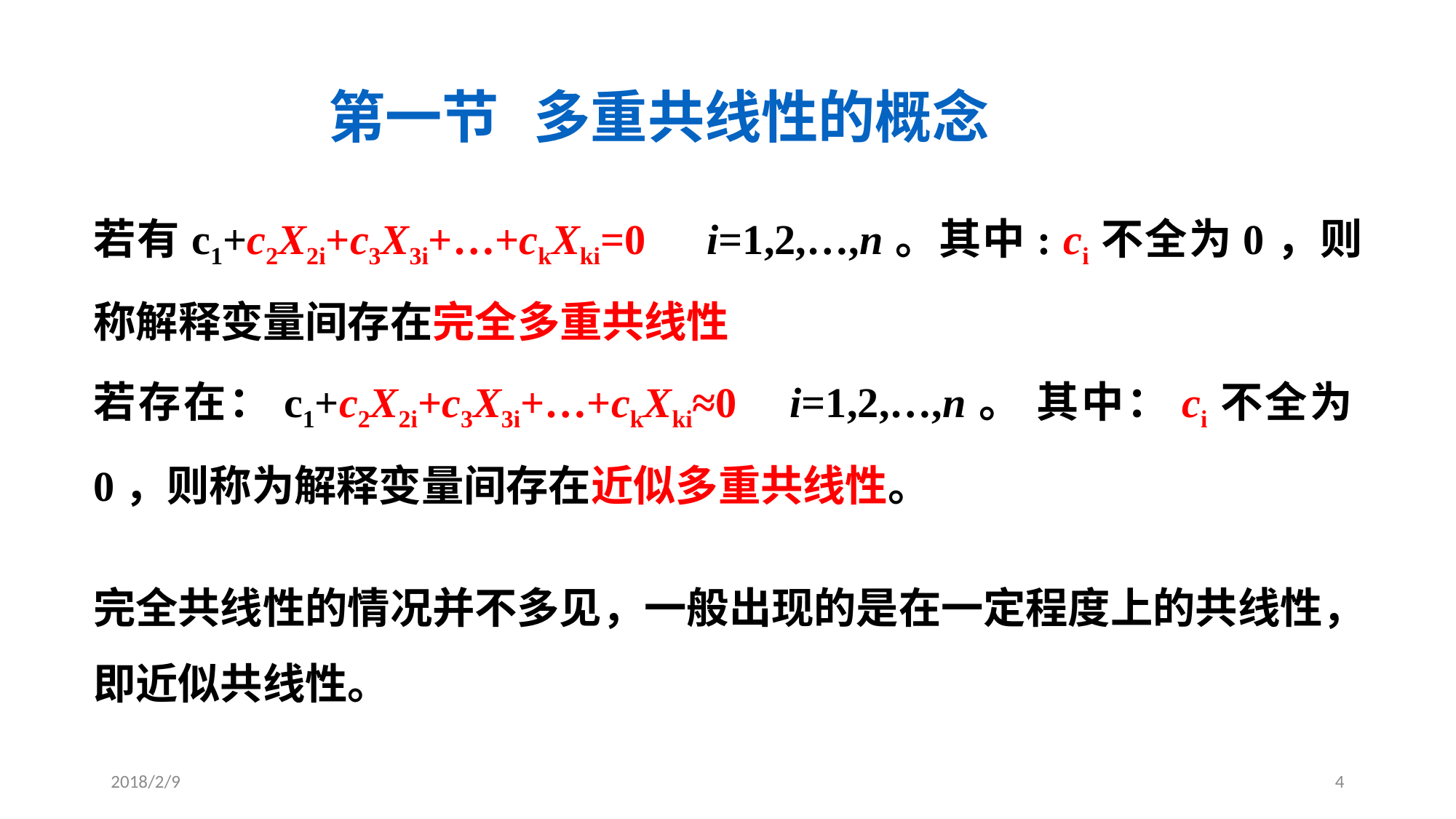

# 第一节  多重共线性的概念
若有c1+c2X2i+c3X3i+…+ckXki=0     i=1,2,…,n。其中: ci不全为0，则称解释变量间存在完全多重共线性
若存在：c1+c2X2i+c3X3i+…+ckXki≈0    i=1,2,…,n。 其中：ci不全为0，则称为解释变量间存在近似多重共线性。
完全共线性的情况并不多见，一般出现的是在一定程度上的共线性，即近似共线性。
2018/2/9
4